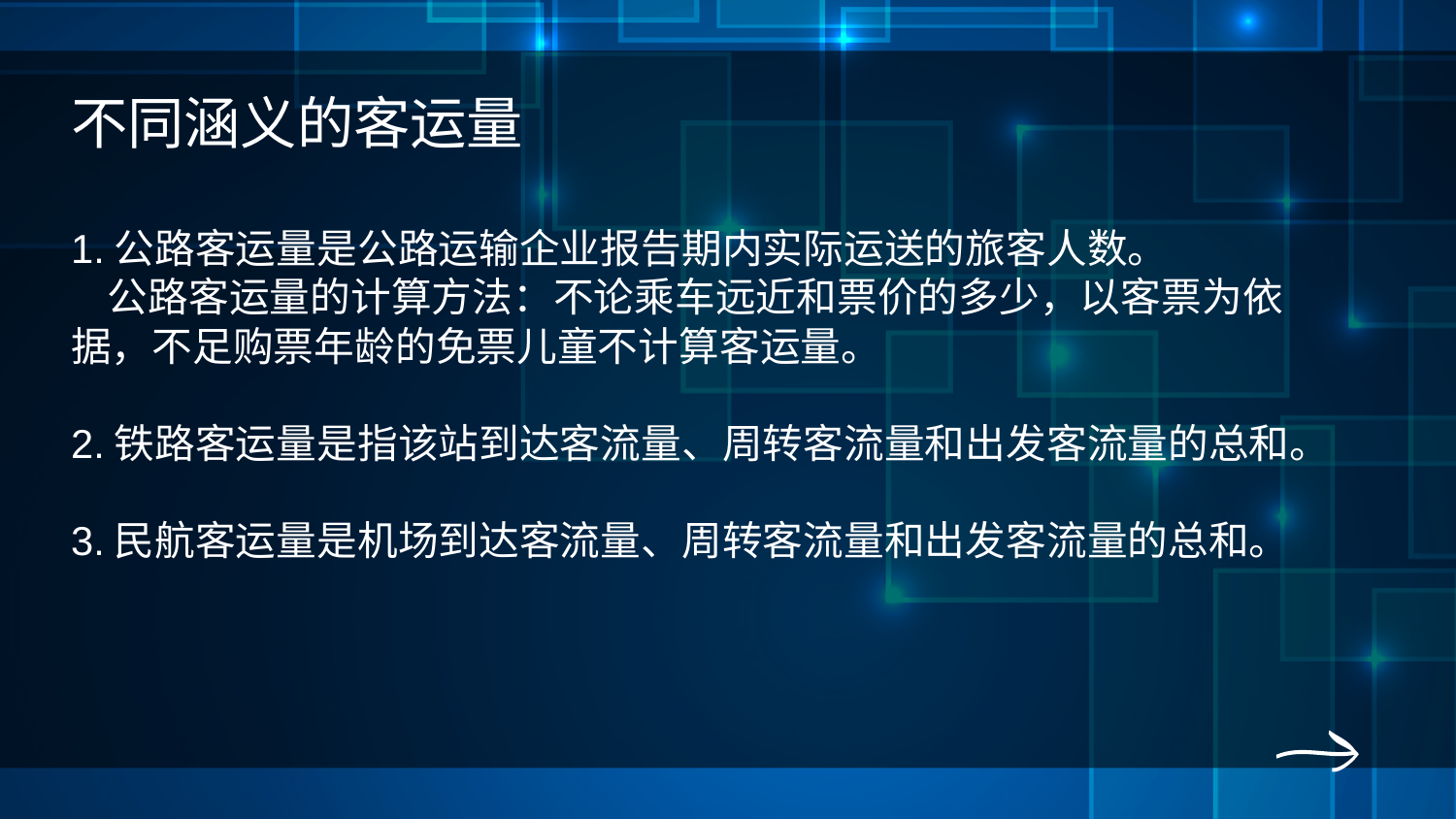

不同涵义的客运量

1.公路客运量是公路运输企业报告期内实际运送的旅客人数。
   公路客运量的计算方法：不论乘车远近和票价的多少，以客票为依据，不足购票年龄的免票儿童不计算客运量。

2.铁路客运量是指该站到达客流量、周转客流量和出发客流量的总和。

3.民航客运量是机场到达客流量、周转客流量和出发客流量的总和。